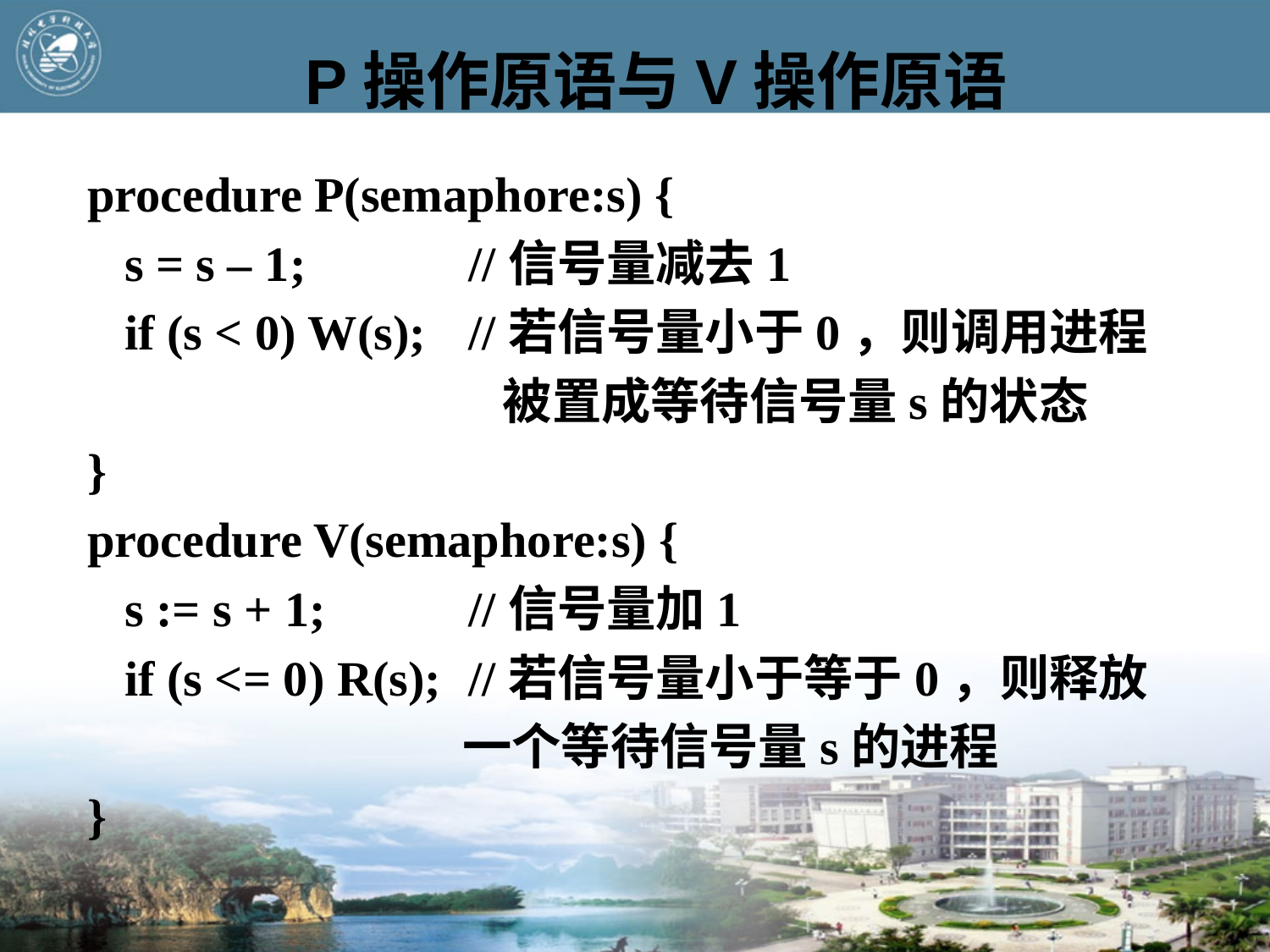

# P操作原语与V操作原语
procedure P(semaphore:s) {
   s = s – 1;       	//信号量减去1
   if (s < 0) W(s); 	//若信号量小于0，则调用进程
                           	  被置成等待信号量s的状态
}
procedure V(semaphore:s) {
   s := s + 1; 		//信号量加1
   if (s <= 0) R(s); 	//若信号量小于等于0，则释放
                                 一个等待信号量s的进程
}